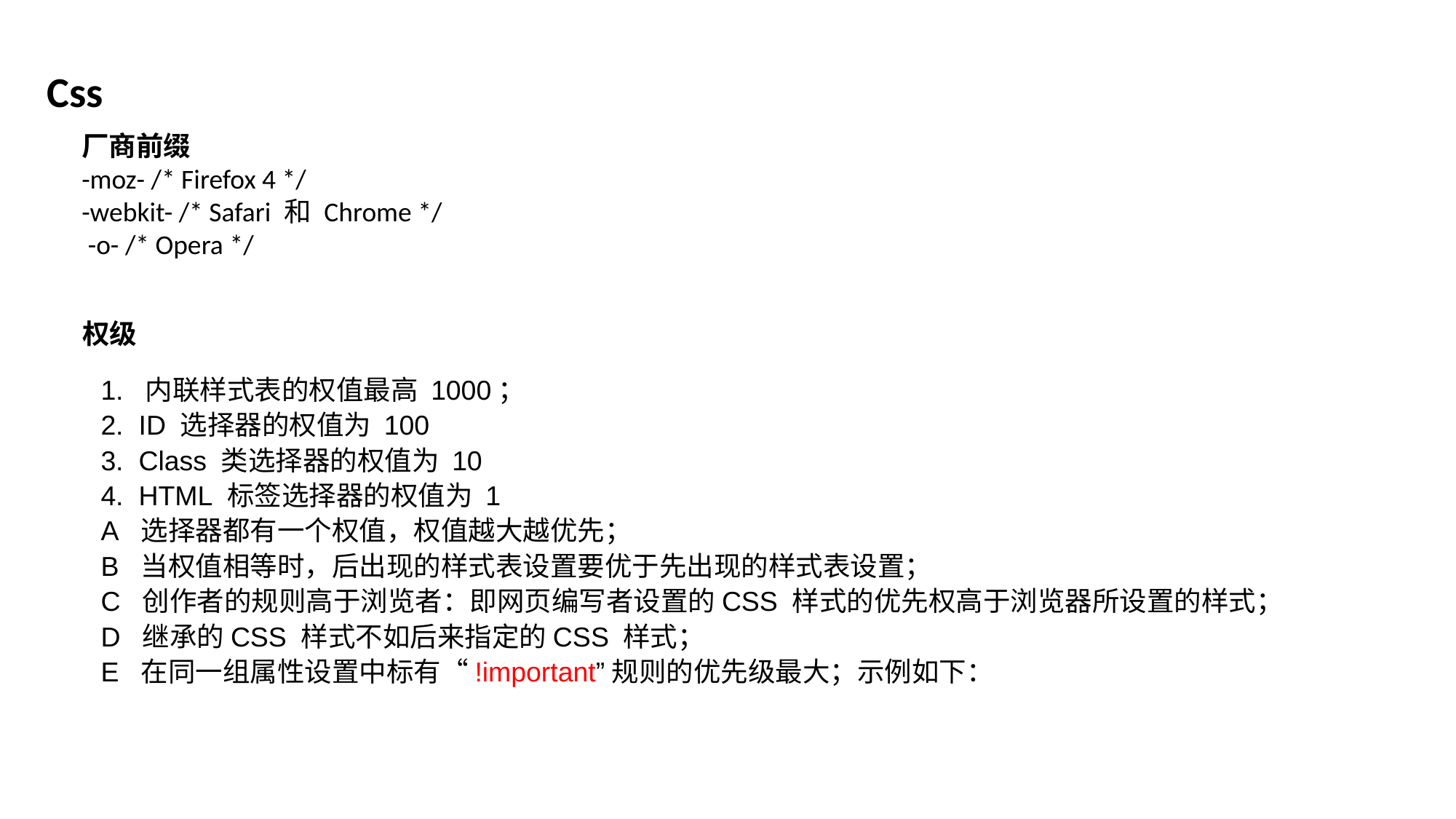

Css
厂商前缀
-moz- /* Firefox 4 */
-webkit- /* Safari 和 Chrome */
 -o- /* Opera */
权级
1.  内联样式表的权值最高 1000；
2.  ID 选择器的权值为 100
3.  Class 类选择器的权值为 10
4.  HTML 标签选择器的权值为 1
A  选择器都有一个权值，权值越大越优先；
B  当权值相等时，后出现的样式表设置要优于先出现的样式表设置；
C  创作者的规则高于浏览者：即网页编写者设置的CSS 样式的优先权高于浏览器所设置的样式；
D  继承的CSS 样式不如后来指定的CSS 样式；
E  在同一组属性设置中标有“!important”规则的优先级最大；示例如下：